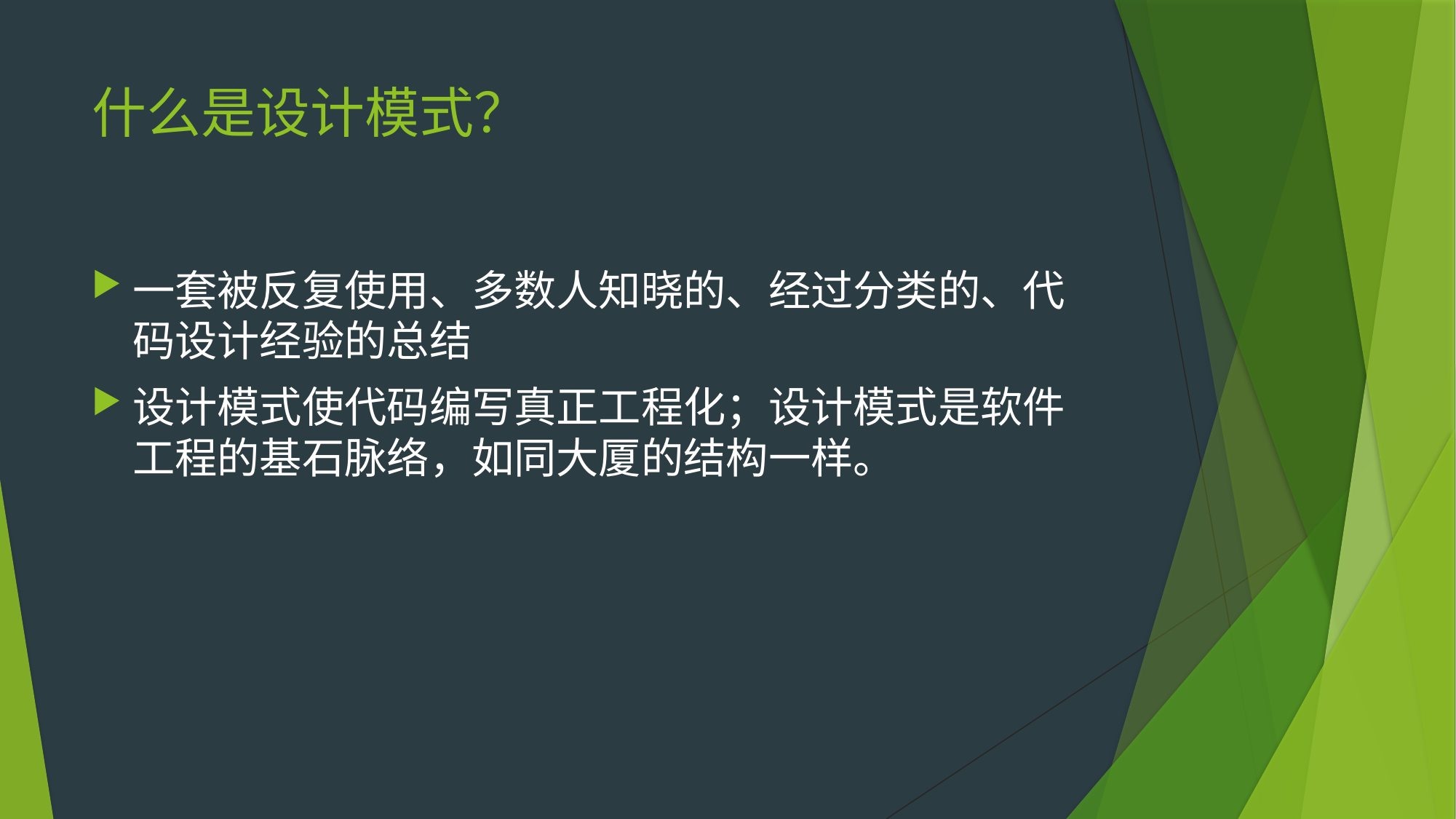

# 什么是设计模式？
一套被反复使用、多数人知晓的、经过分类的、代码设计经验的总结
设计模式使代码编写真正工程化；设计模式是软件工程的基石脉络，如同大厦的结构一样。